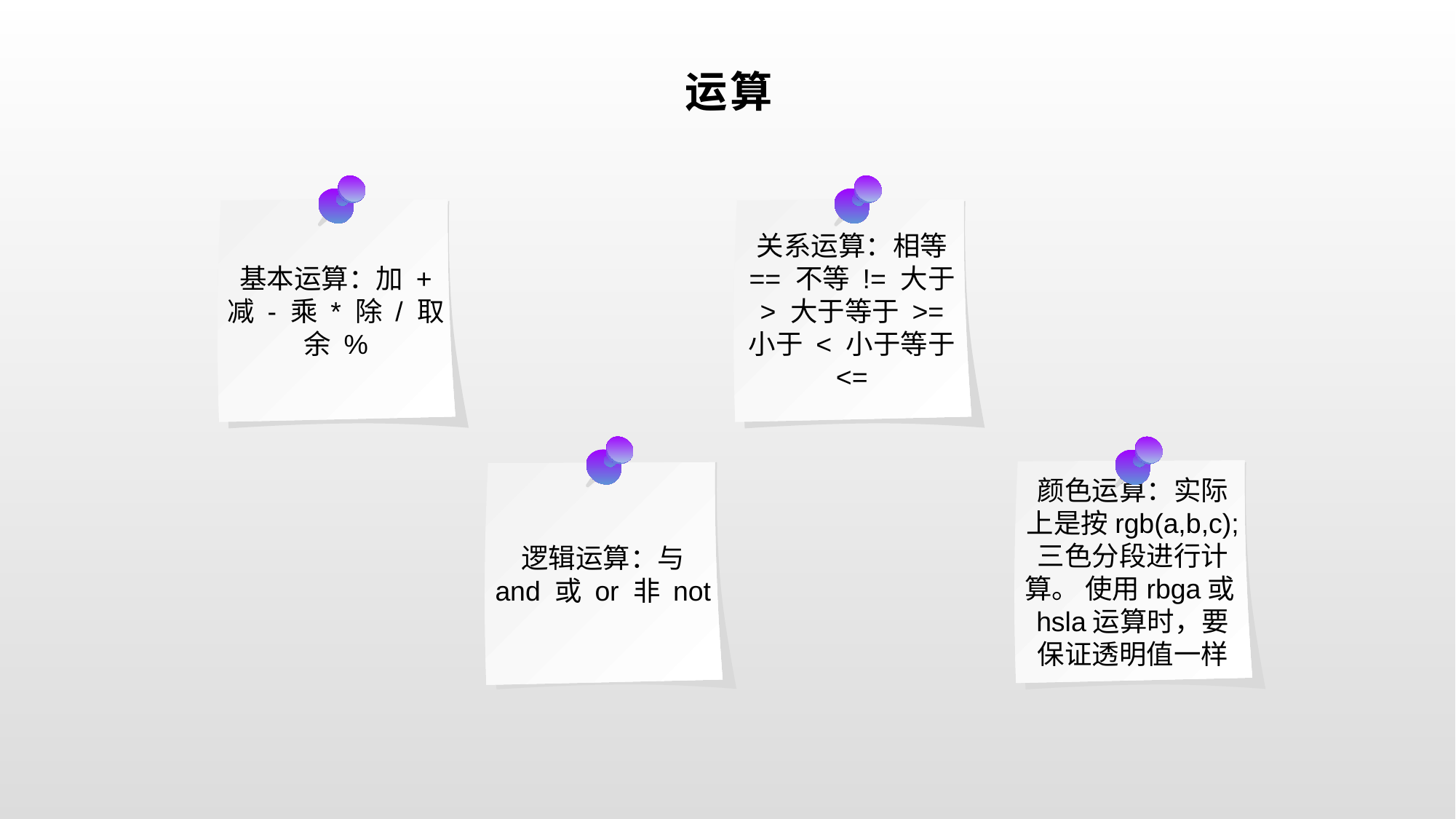

# 运算

基本运算：加 + 减 - 乘 * 除 / 取余 %
关系运算：相等 == 不等 != 大于 > 大于等于 >= 小于 < 小于等于 <=

颜色运算：实际上是按rgb(a,b,c); 三色分段进行计算。 使用rbga或hsla运算时，要保证透明值一样

逻辑运算：与 and 或 or 非 not